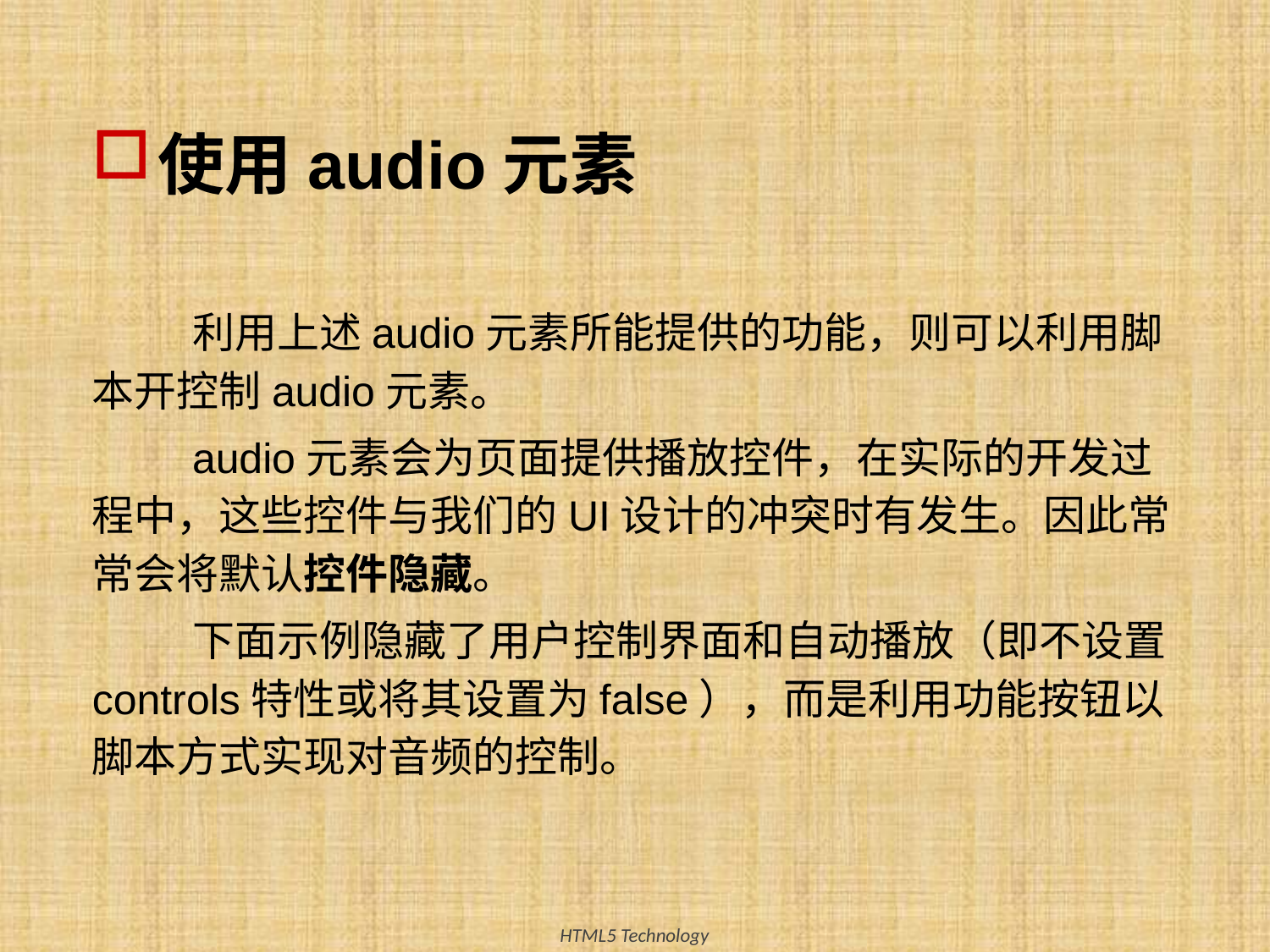

# 使用audio元素
利用上述audio元素所能提供的功能，则可以利用脚本开控制audio元素。
audio元素会为页面提供播放控件，在实际的开发过程中，这些控件与我们的UI设计的冲突时有发生。因此常常会将默认控件隐藏。
下面示例隐藏了用户控制界面和自动播放（即不设置controls特性或将其设置为false），而是利用功能按钮以脚本方式实现对音频的控制。

32
HTML5 Technology